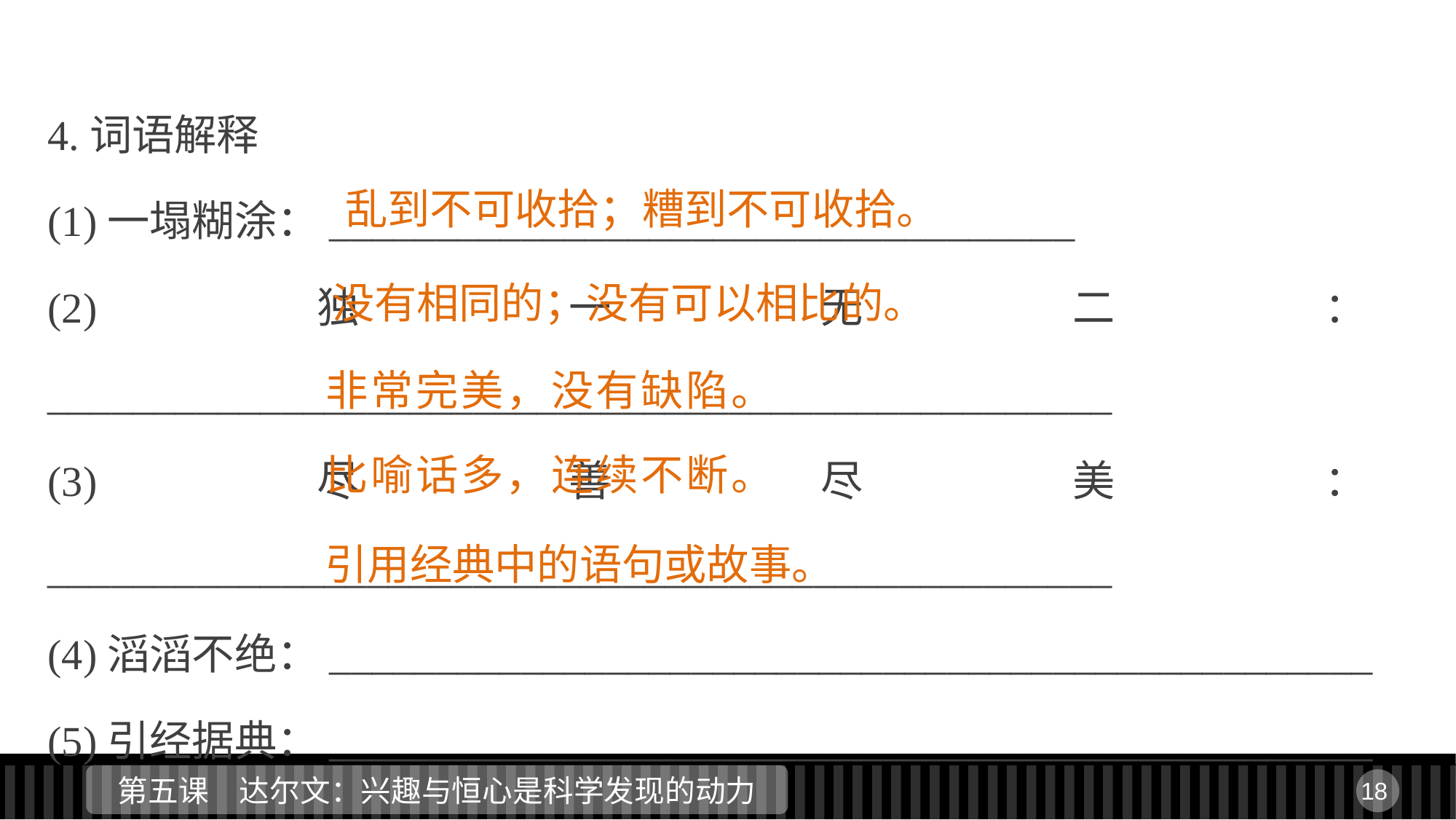

4.词语解释
(1)一塌糊涂：___________________________________
(2)独一无二：__________________________________________________
(3)尽善尽美：__________________________________________________
(4)滔滔不绝：_________________________________________________
(5)引经据典：_________________________________________________
乱到不可收拾；糟到不可收拾。
没有相同的；没有可以相比的。
非常完美，没有缺陷。
比喻话多，连续不断。
引用经典中的语句或故事。